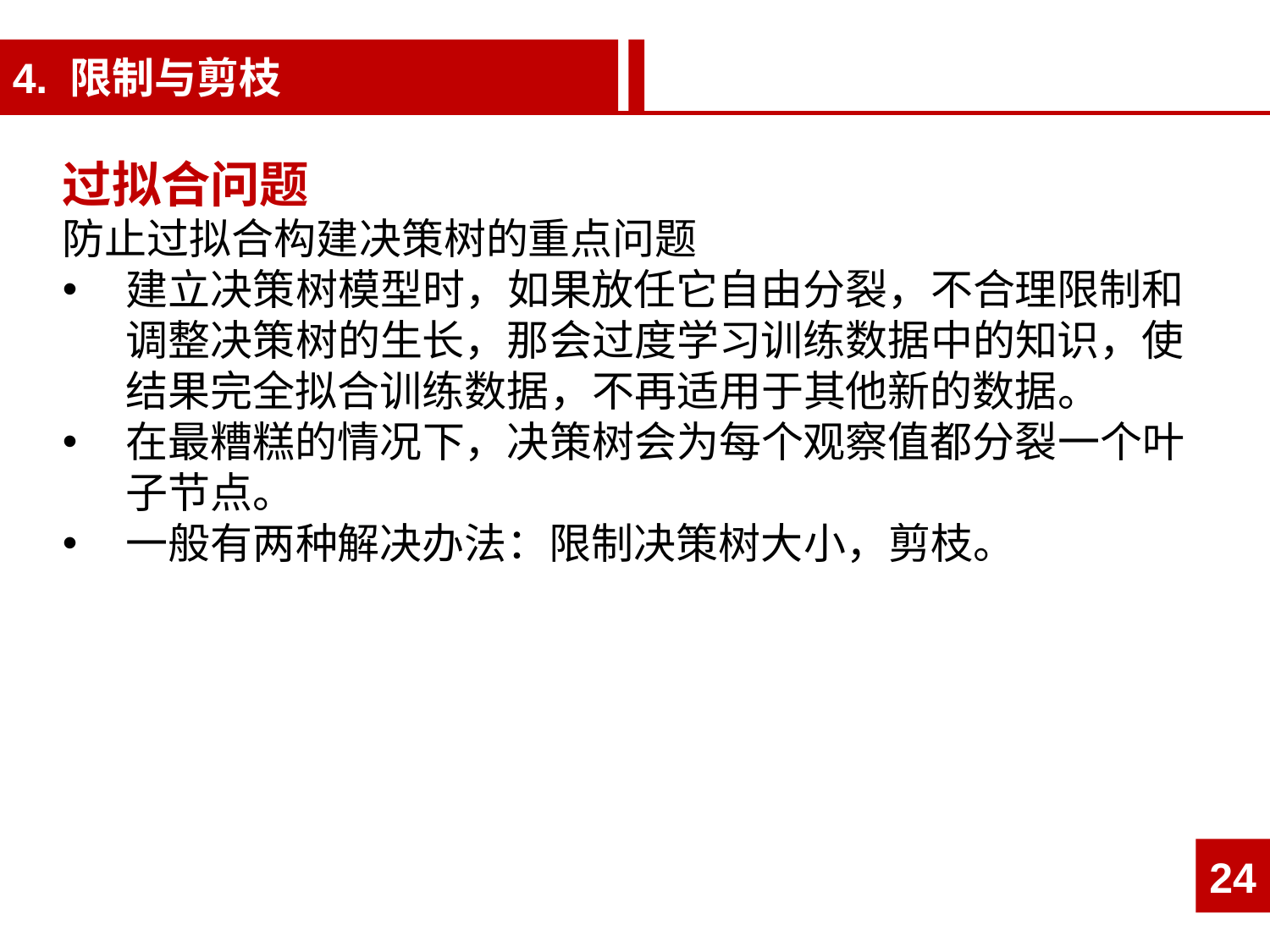

4. 限制与剪枝

过拟合问题
防止过拟合构建决策树的重点问题
建立决策树模型时，如果放任它自由分裂，不合理限制和调整决策树的生长，那会过度学习训练数据中的知识，使结果完全拟合训练数据，不再适用于其他新的数据。
在最糟糕的情况下，决策树会为每个观察值都分裂一个叶子节点。
一般有两种解决办法：限制决策树大小，剪枝。

24